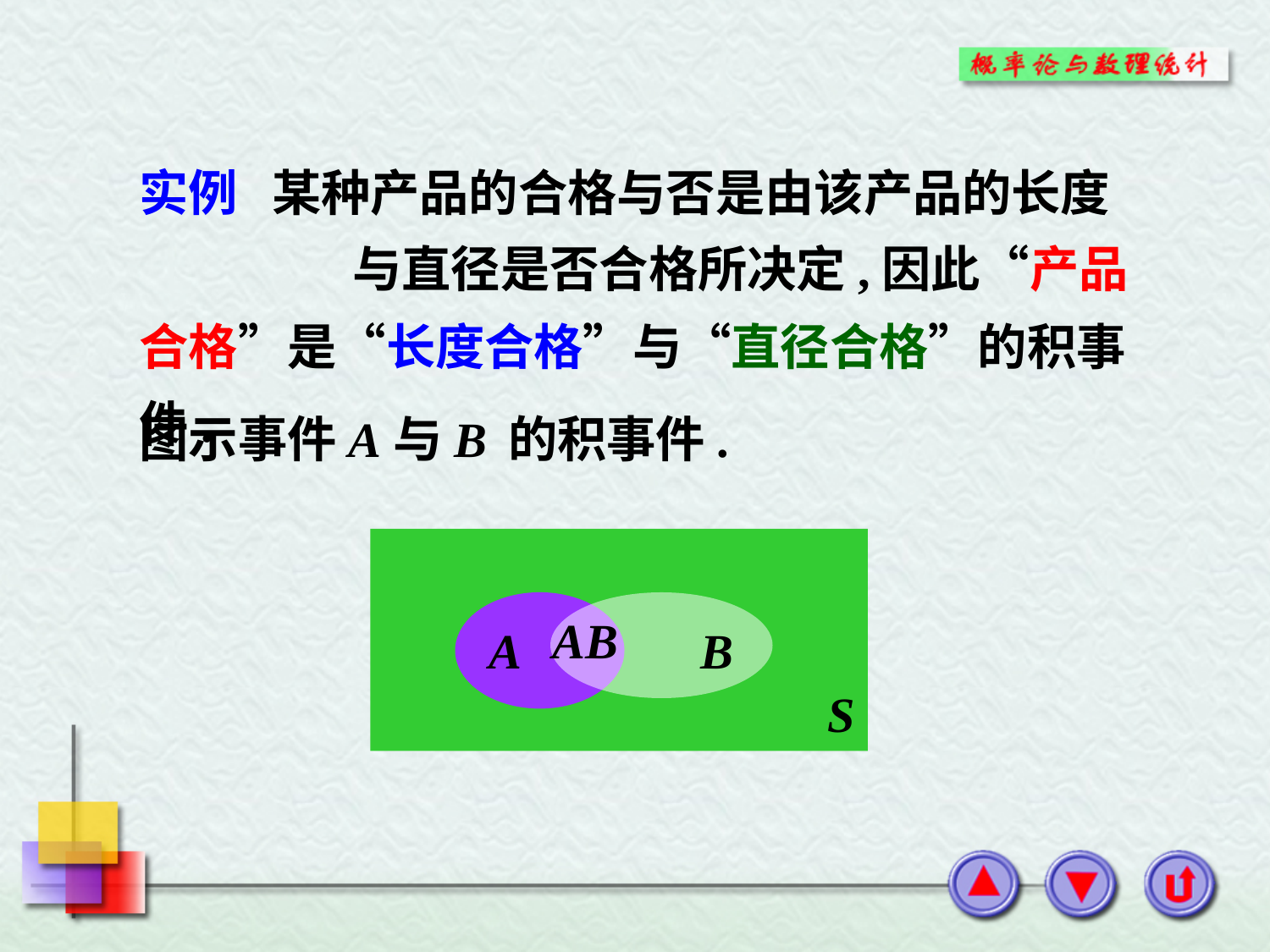

实例   某种产品的合格与否是由该产品的长度                        与直径是否合格所决定,因此“产品合格”是“长度合格”与“直径合格”的积事件.
图示事件A与B 的积事件.

AB
A
B
S